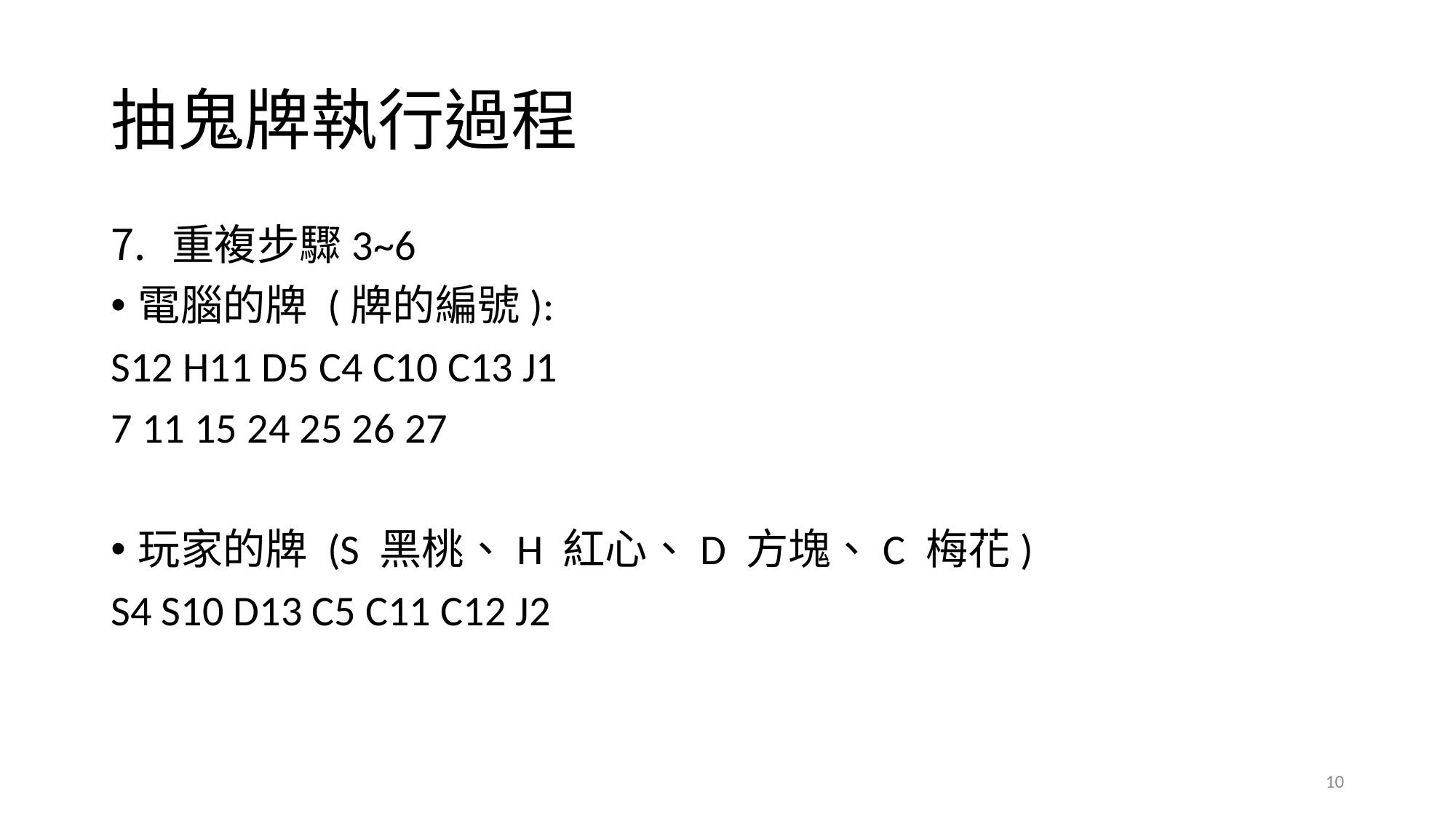

# 抽鬼牌執行過程
重複步驟3~6
電腦的牌 (牌的編號):
S12 H11 D5 C4 C10 C13 J1
7 11 15 24 25 26 27

玩家的牌 (S 黑桃、H 紅心、D 方塊、C 梅花)
S4 S10 D13 C5 C11 C12 J2

10